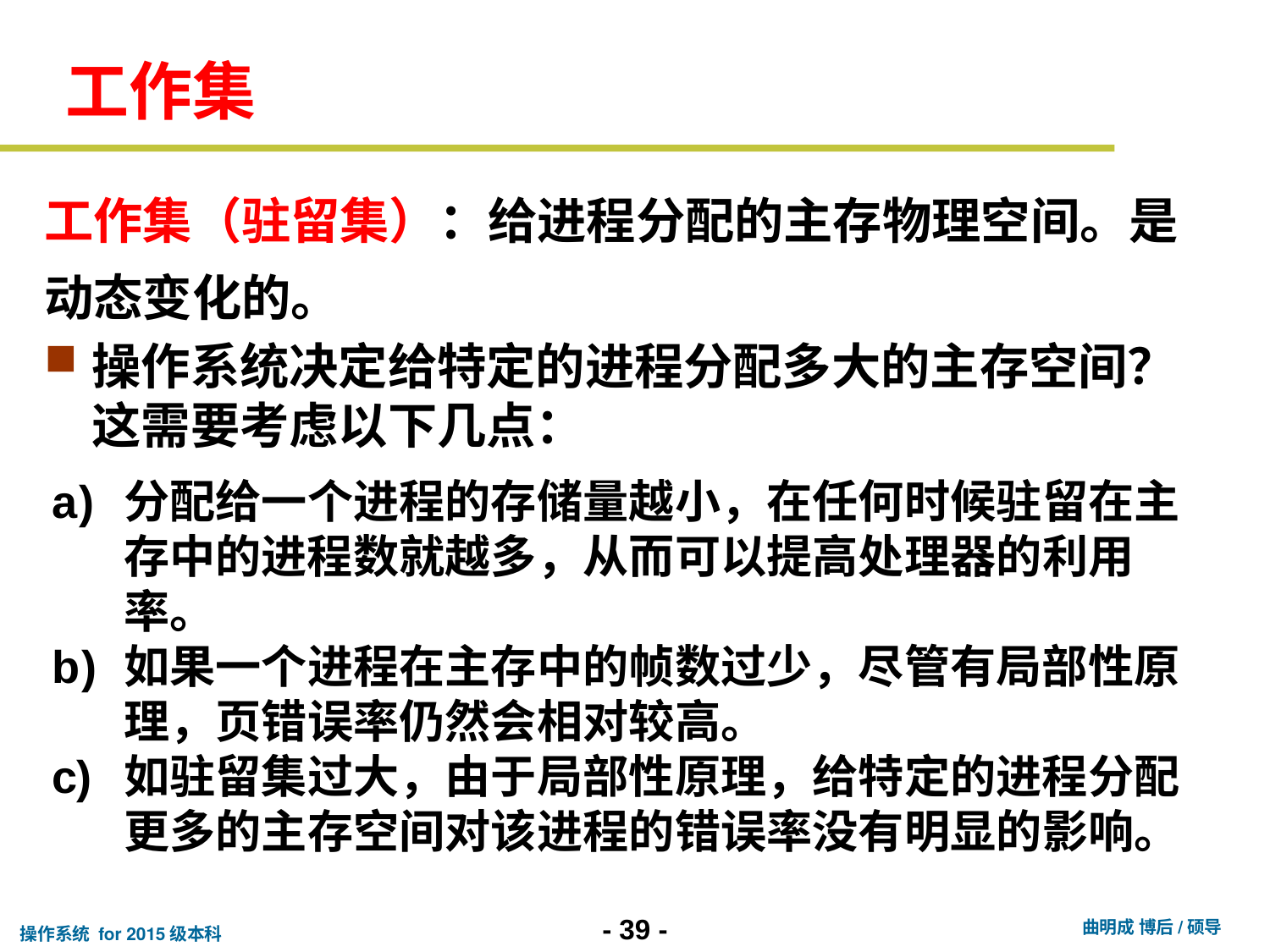

# 工作集
工作集（驻留集）：给进程分配的主存物理空间。是动态变化的。
操作系统决定给特定的进程分配多大的主存空间？这需要考虑以下几点：
分配给一个进程的存储量越小，在任何时候驻留在主存中的进程数就越多，从而可以提高处理器的利用率。
如果一个进程在主存中的帧数过少，尽管有局部性原理，页错误率仍然会相对较高。
如驻留集过大，由于局部性原理，给特定的进程分配更多的主存空间对该进程的错误率没有明显的影响。